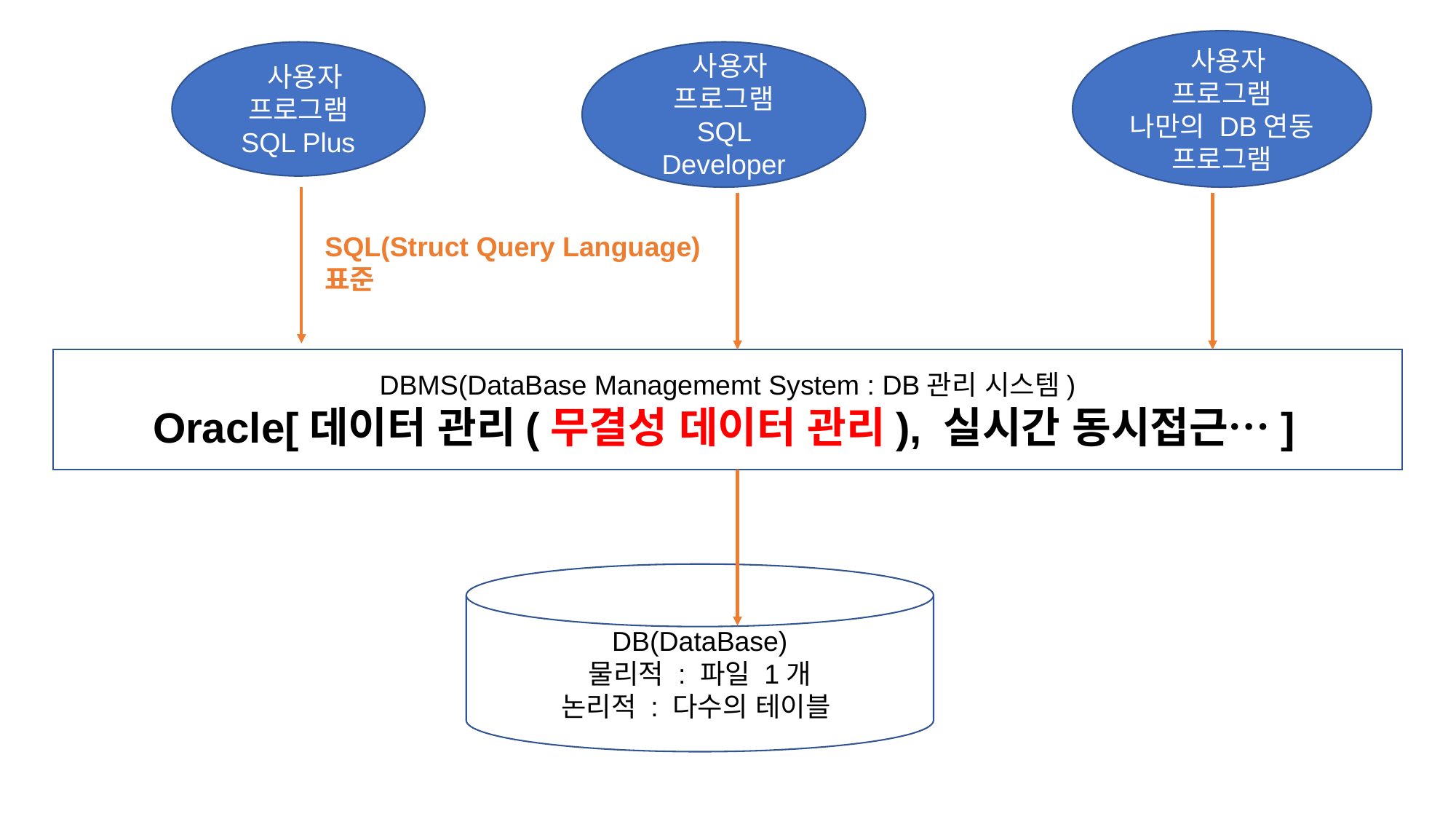

사용자
프로그램
나만의 DB연동 프로그램
 사용자
프로그램
SQL Plus
 사용자
프로그램
SQL Developer
SQL(Struct Query Language)
표준
DBMS(DataBase Managememt System : DB관리 시스템)
Oracle[데이터 관리(무결성 데이터 관리), 실시간 동시접근…]
DB(DataBase)
물리적 : 파일 1개
논리적 : 다수의 테이블